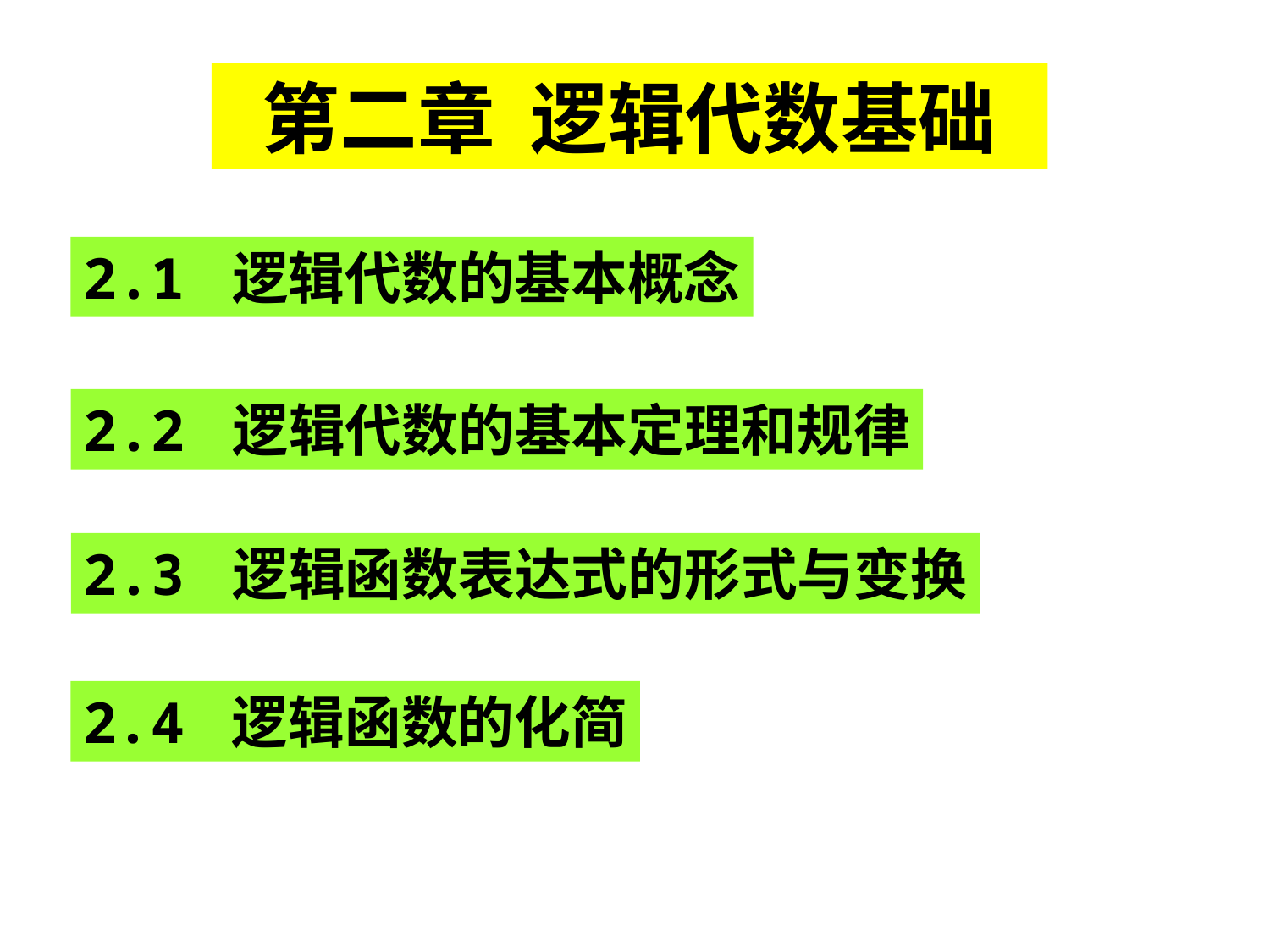

第二章  逻辑代数基础
2.1 逻辑代数的基本概念
2.2 逻辑代数的基本定理和规律
2.3 逻辑函数表达式的形式与变换
2.4 逻辑函数的化简
1